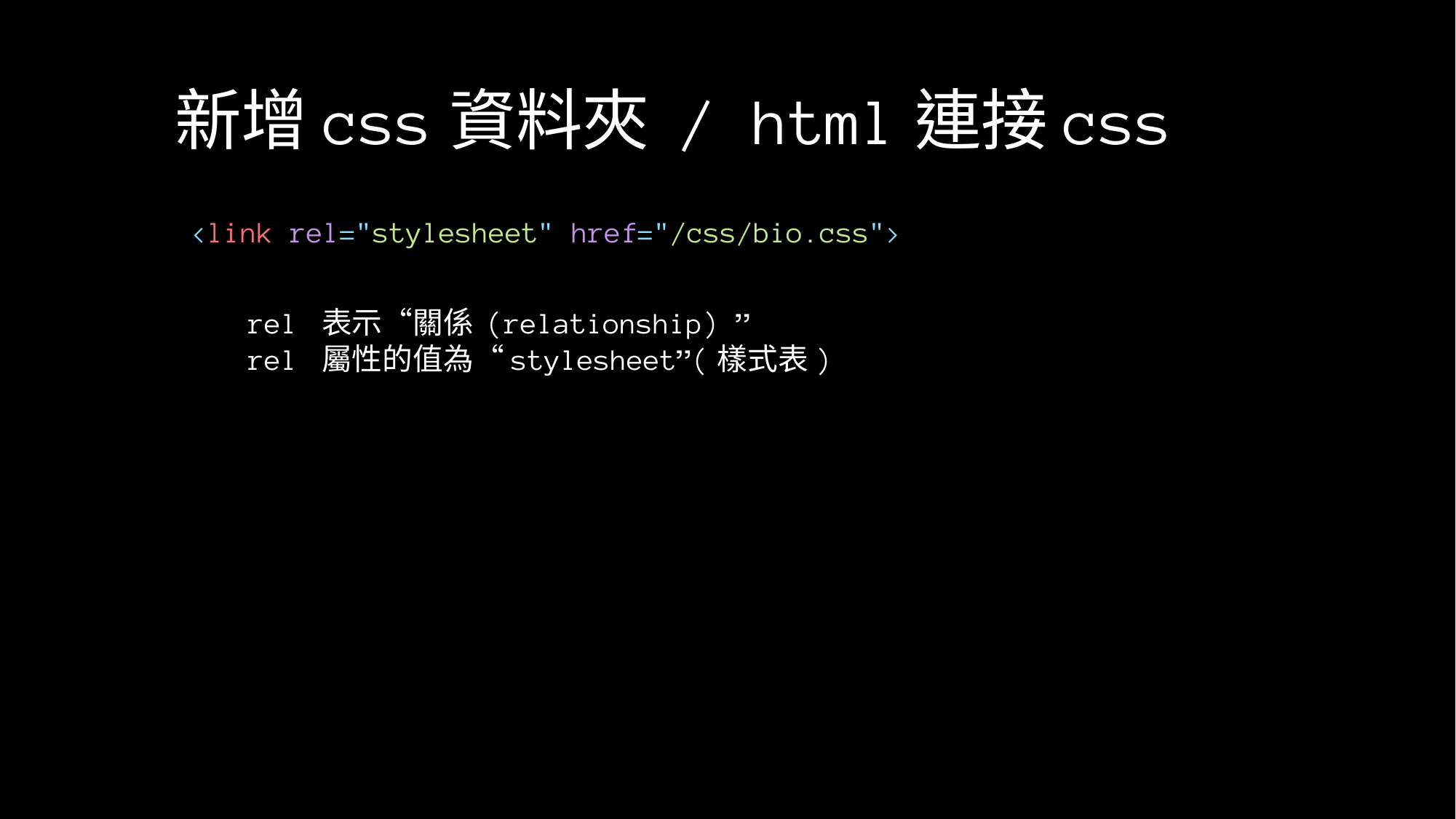

# 新增css資料夾 / html連接css
 <link rel="stylesheet" href="/css/bio.css">
rel 表示“關係 (relationship) ”
rel 屬性的值為“stylesheet”(樣式表)